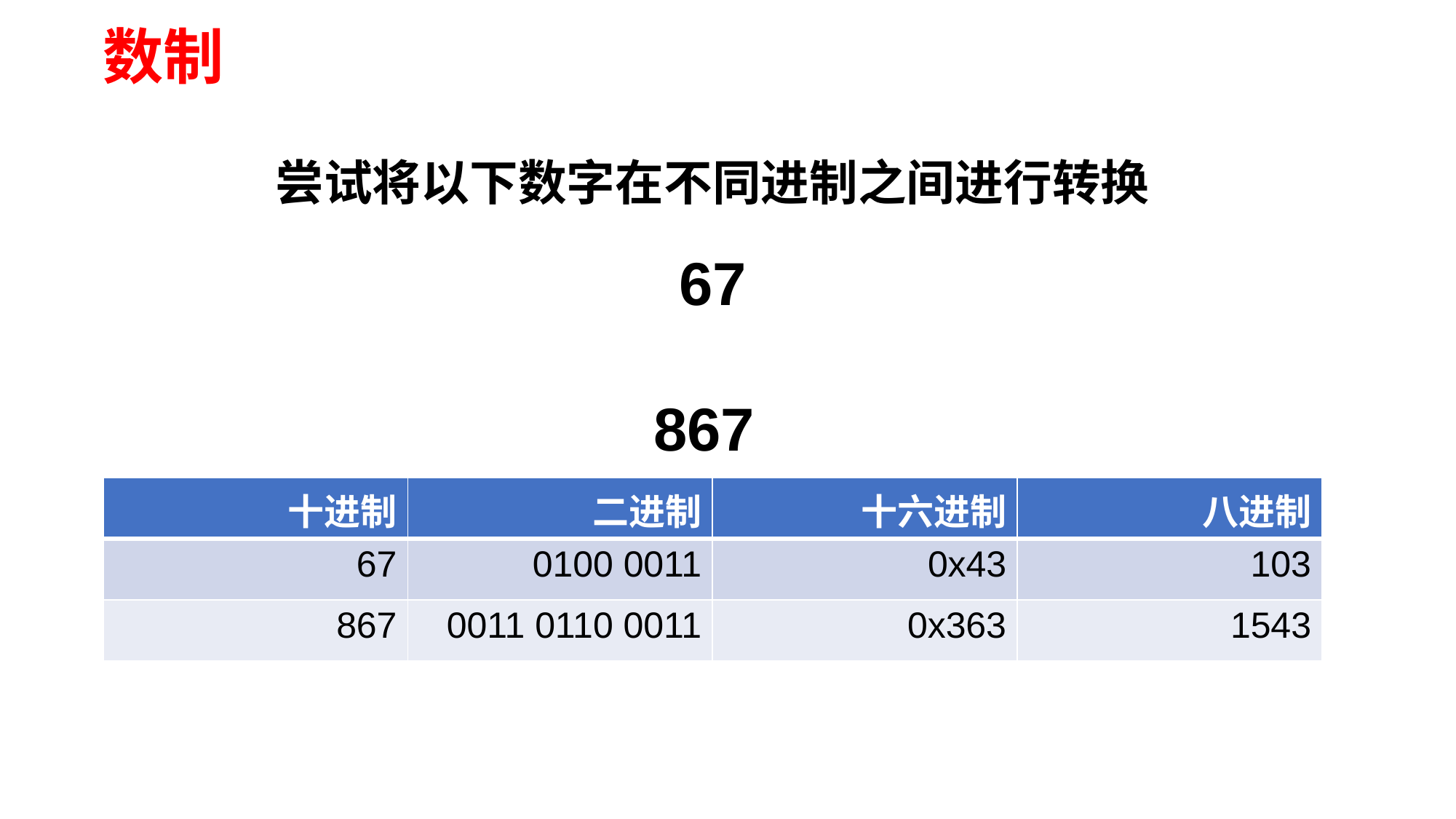

数制

尝试将以下数字在不同进制之间进行转换
67

867
| 十进制 | 二进制 | 十六进制 | 八进制 |
| --- | --- | --- | --- |
| 67 | 0100 0011 | 0x43 | 103 |
| 867 | 0011 0110 0011 | 0x363 | 1543 |